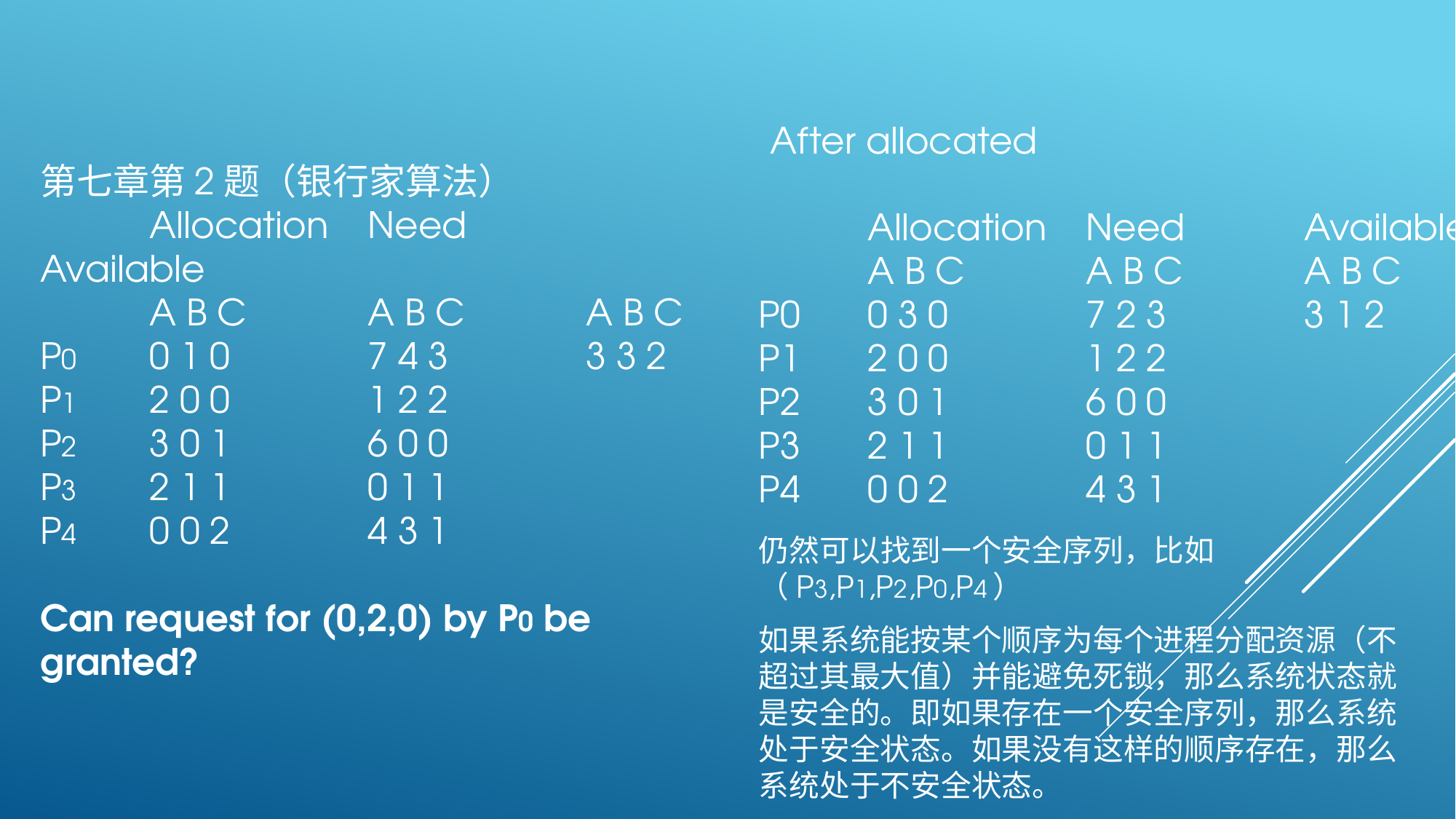

After allocated
第七章第2题（银行家算法）
	Allocation	Need		Available
	A B C		A B C		A B C
P0	0 1 0		7 4 3		3 3 2
P1	2 0 0		1 2 2
P2	3 0 1		6 0 0
P3	2 1 1		0 1 1
P4	0 0 2		4 3 1

Can request for (0,2,0) by P0 be granted?
	Allocation	Need		Available
	A B C		A B C		A B C
P0	0 3 0		7 2 3		3 1 2
P1	2 0 0		1 2 2
P2	3 0 1		6 0 0
P3	2 1 1		0 1 1
P4	0 0 2		4 3 1
仍然可以找到一个安全序列，比如（P3,P1,P2,P0,P4）
如果系统能按某个顺序为每个进程分配资源（不超过其最大值）并能避免死锁，那么系统状态就是安全的。即如果存在一个安全序列，那么系统处于安全状态。如果没有这样的顺序存在，那么系统处于不安全状态。